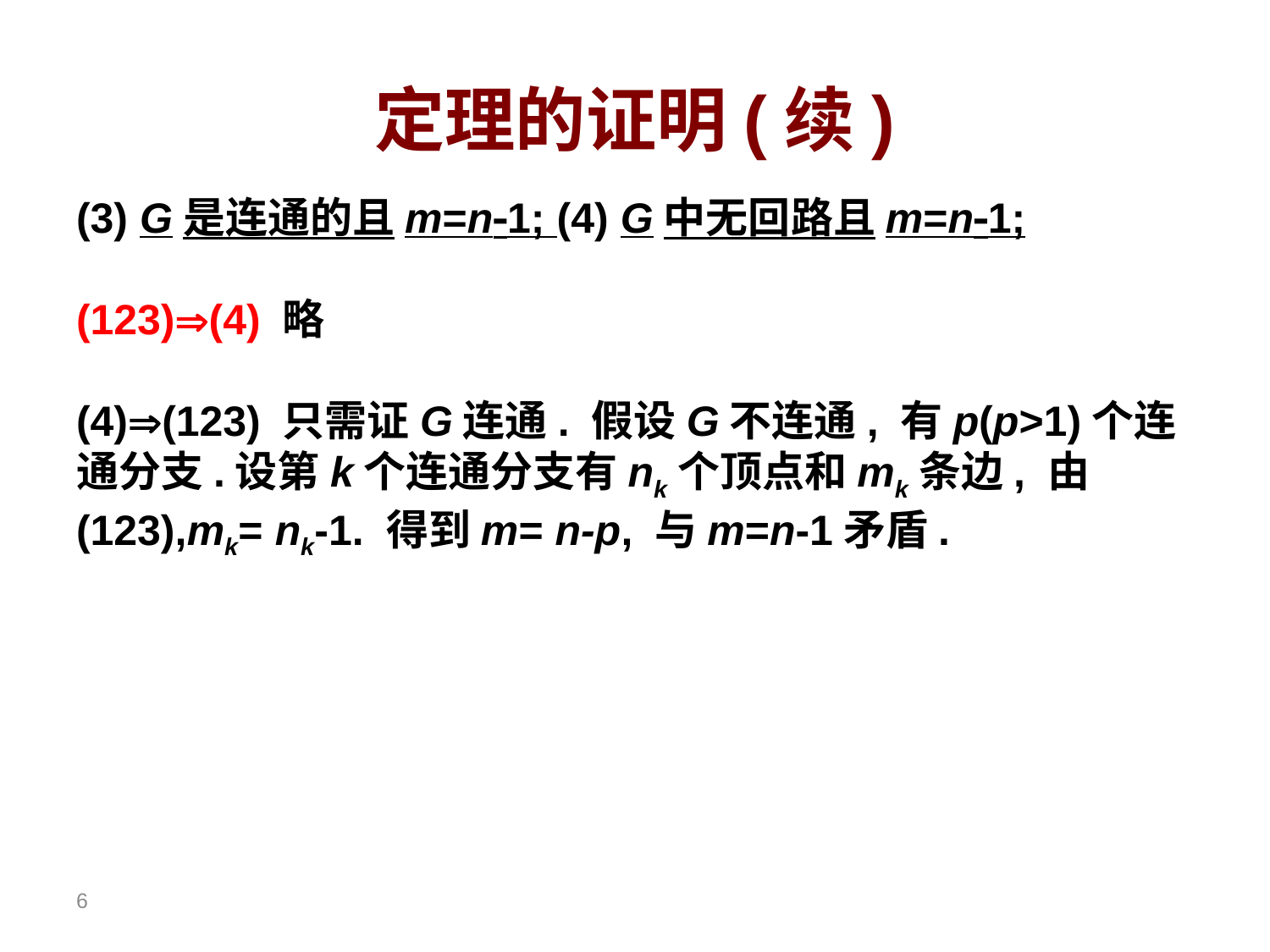

# 定理的证明(续)
(3) G是连通的且m=n−1; (4) G中无回路且m=n−1;

(123)⇒(4) 略

(4)⇒(123) 只需证G连通. 假设G不连通, 有p(p>1)个连通分支.设第k个连通分支有nk个顶点和mk条边, 由(123),mk= nk-1. 得到m= n-p, 与m=n-1矛盾.
6